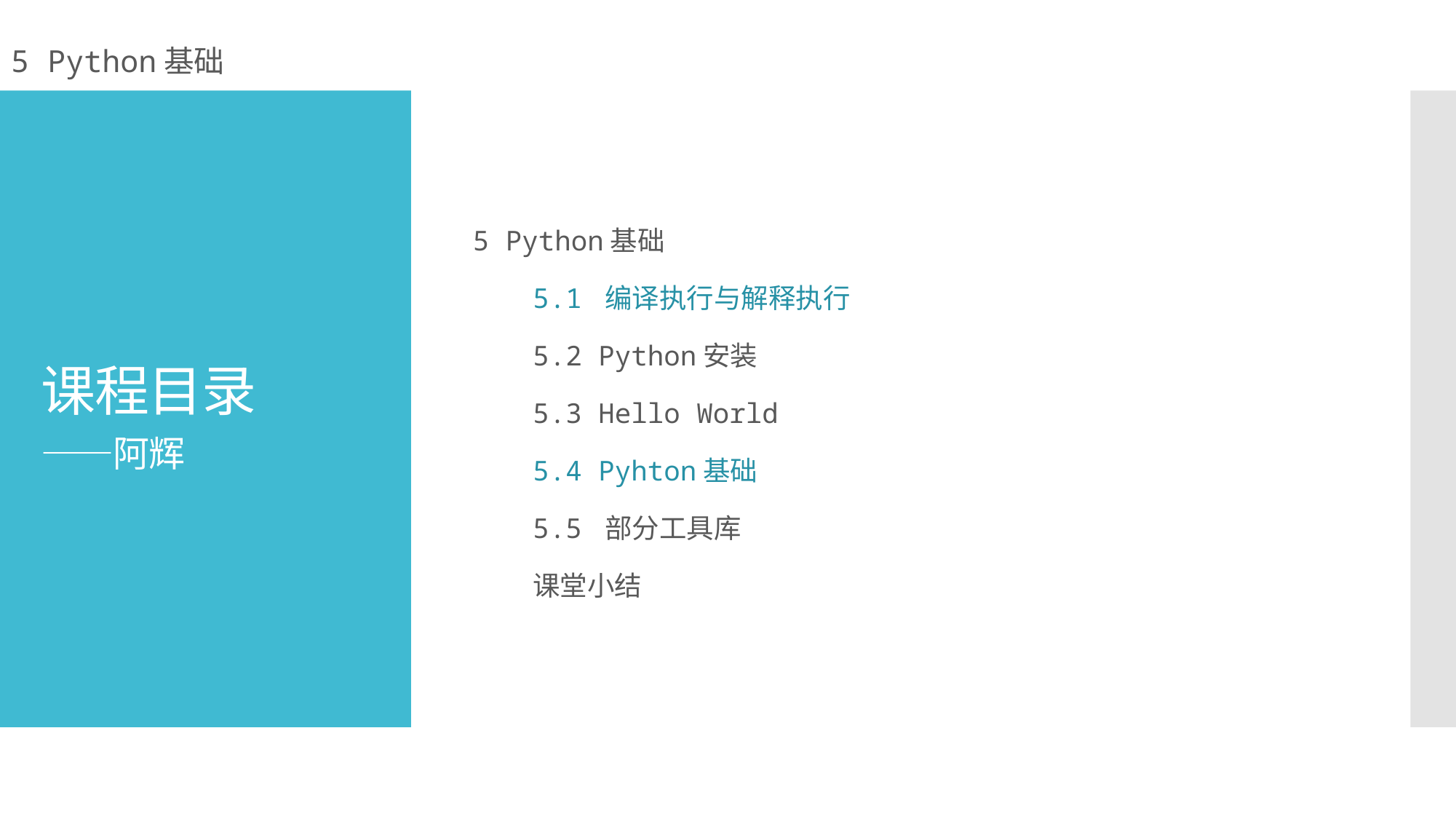

5 Python基础
5 Python基础
5.1 编译执行与解释执行
5.2 Python安装
5.3 Hello World
5.4 Pyhton基础
5.5 部分工具库
课堂小结
# 课程目录 ——阿辉